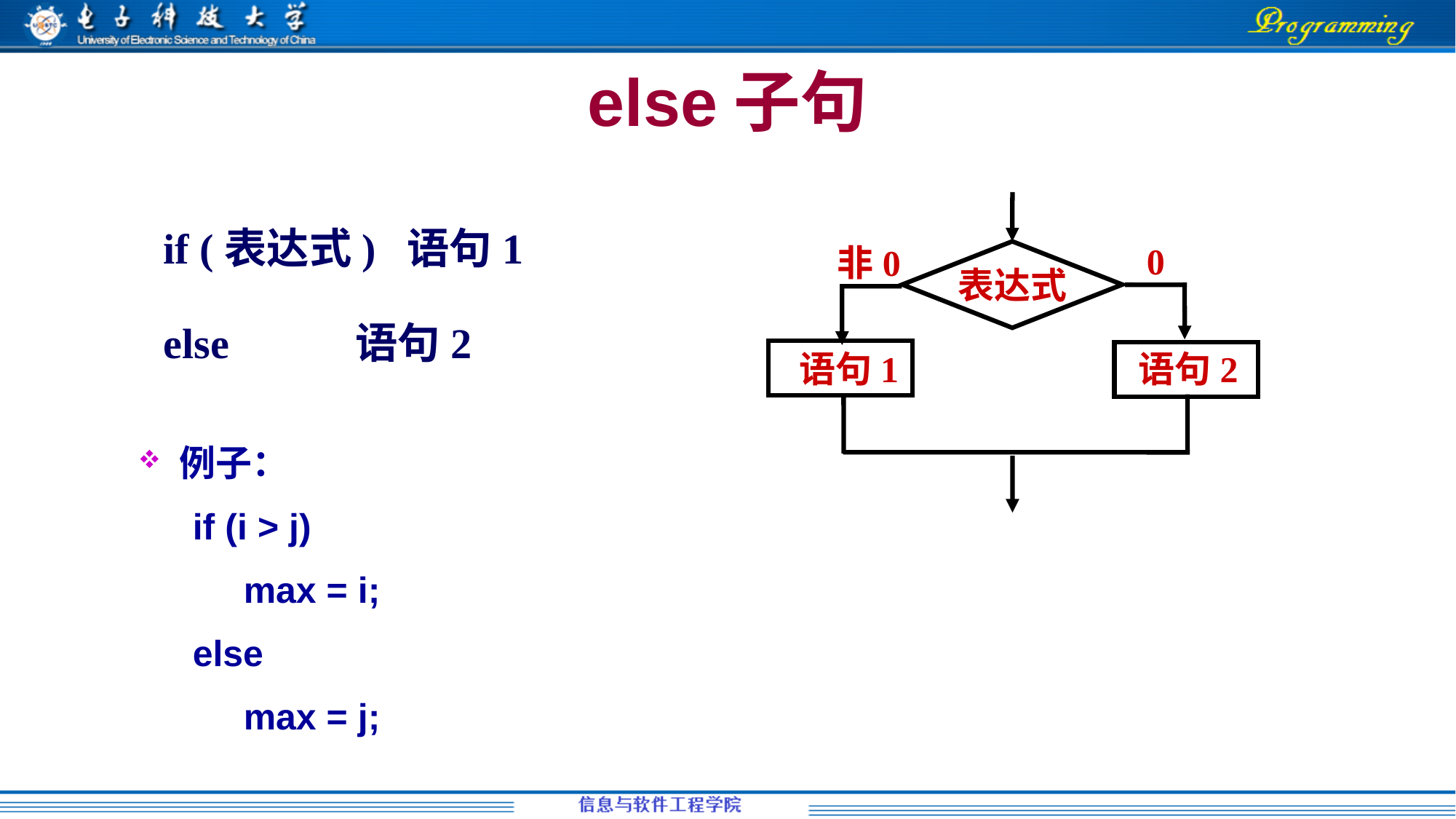

# else子句
if (表达式)  语句1
else           语句2
表达式
0

非0

  语句2

  语句1

例子：
if (i > j)
     max = i;
else
     max = j;